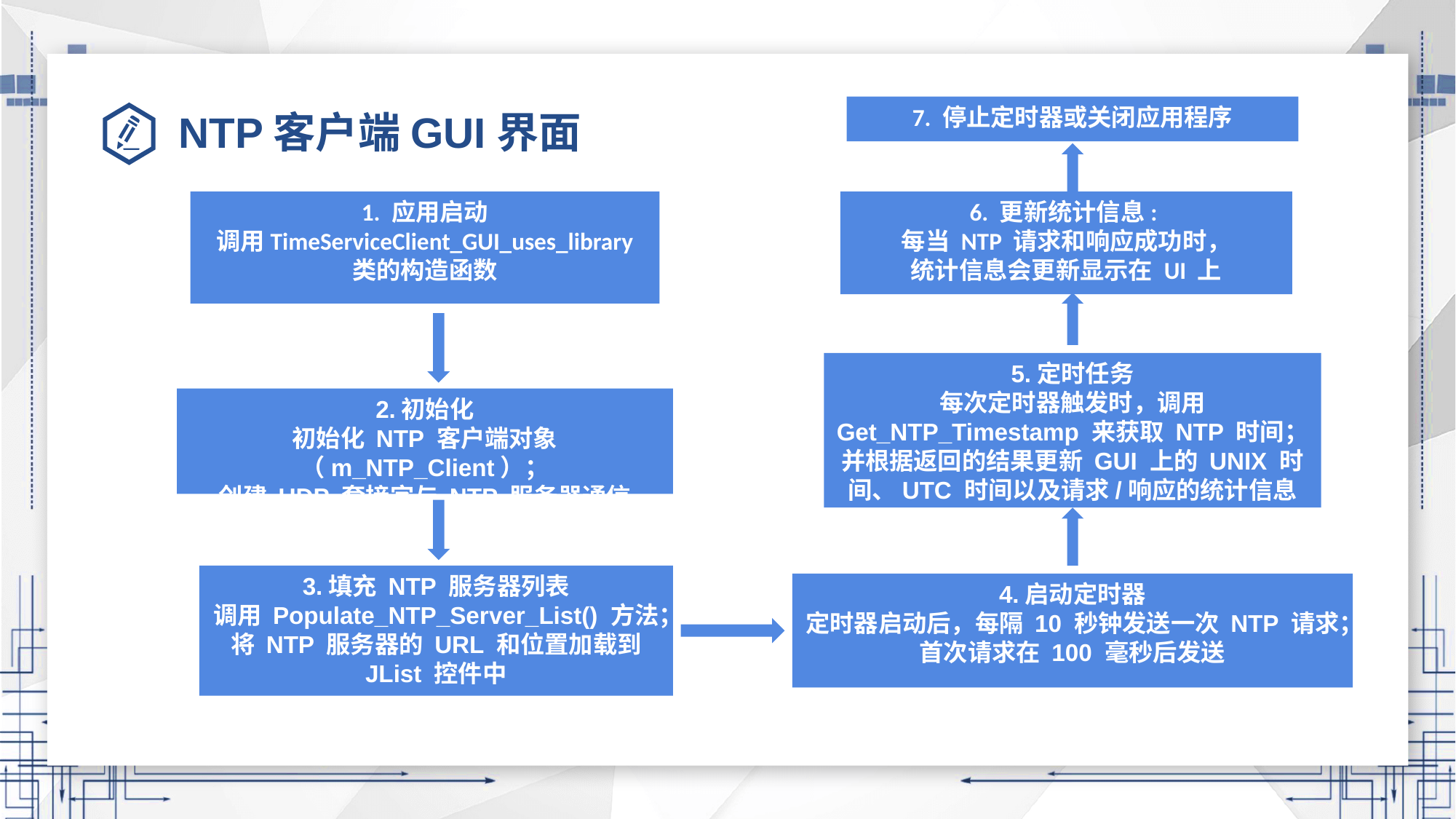

# NTP客户端GUI界面
7. 停止定时器或关闭应用程序

1. 应用启动
调用TimeServiceClient_GUI_uses_library 类的构造函数
2.初始化
初始化 NTP 客户端对象（m_NTP_Client）；
创建 UDP 套接字与 NTP 服务器通信
3.填充 NTP 服务器列表
调用 Populate_NTP_Server_List() 方法；将 NTP 服务器的 URL 和位置加载到 JList 控件中
6. 更新统计信息:
每当 NTP 请求和响应成功时，
统计信息会更新显示在 UI 上

5.定时任务
每次定时器触发时，调用 Get_NTP_Timestamp 来获取 NTP 时间；并根据返回的结果更新 GUI 上的 UNIX 时间、UTC 时间以及请求/响应的统计信息

4.启动定时器
定时器启动后，每隔 10 秒钟发送一次 NTP 请求；首次请求在 100 毫秒后发送